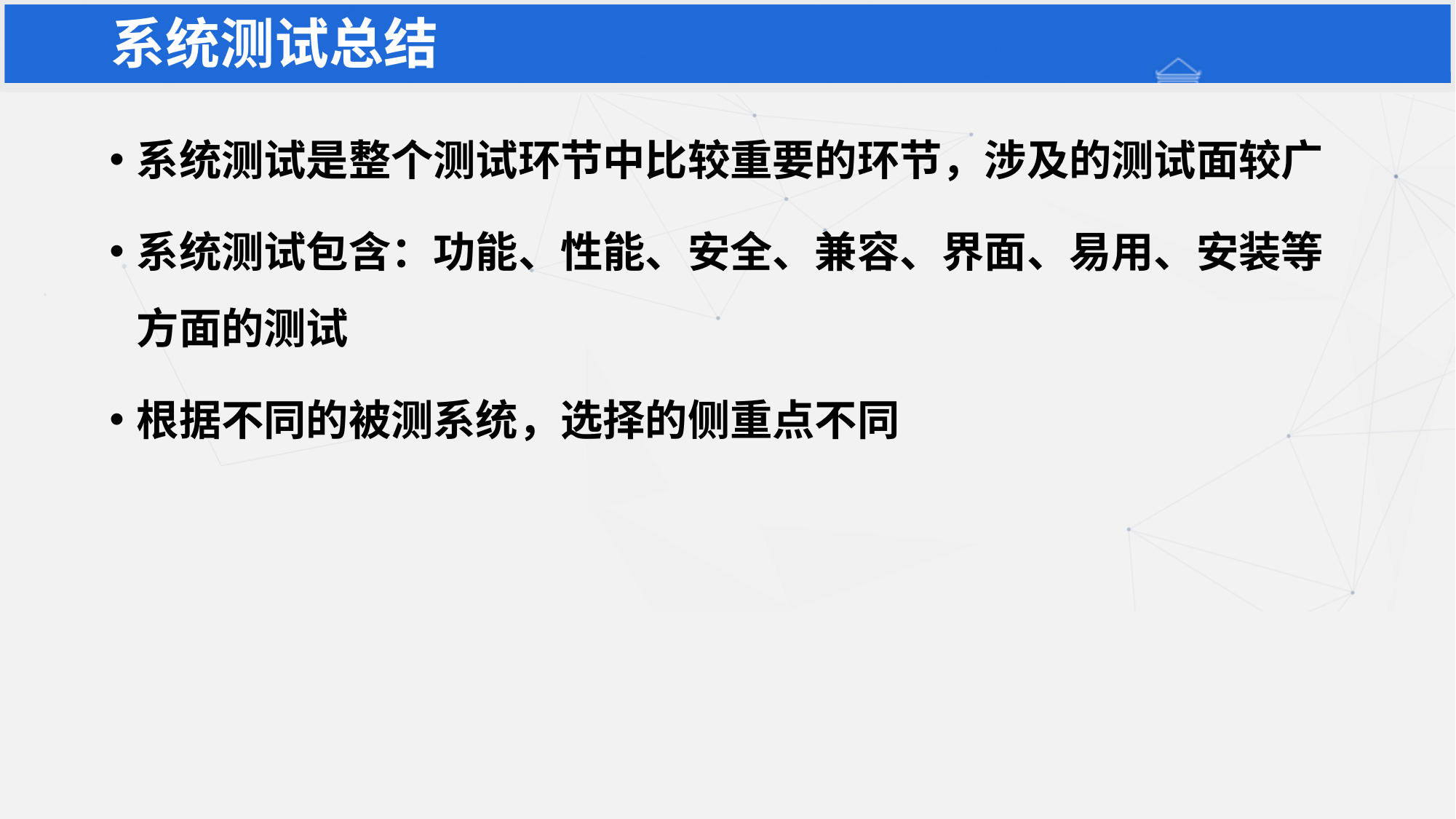

# 系统测试总结
系统测试是整个测试环节中比较重要的环节，涉及的测试面较广
系统测试包含：功能、性能、安全、兼容、界面、易用、安装等方面的测试
根据不同的被测系统，选择的侧重点不同